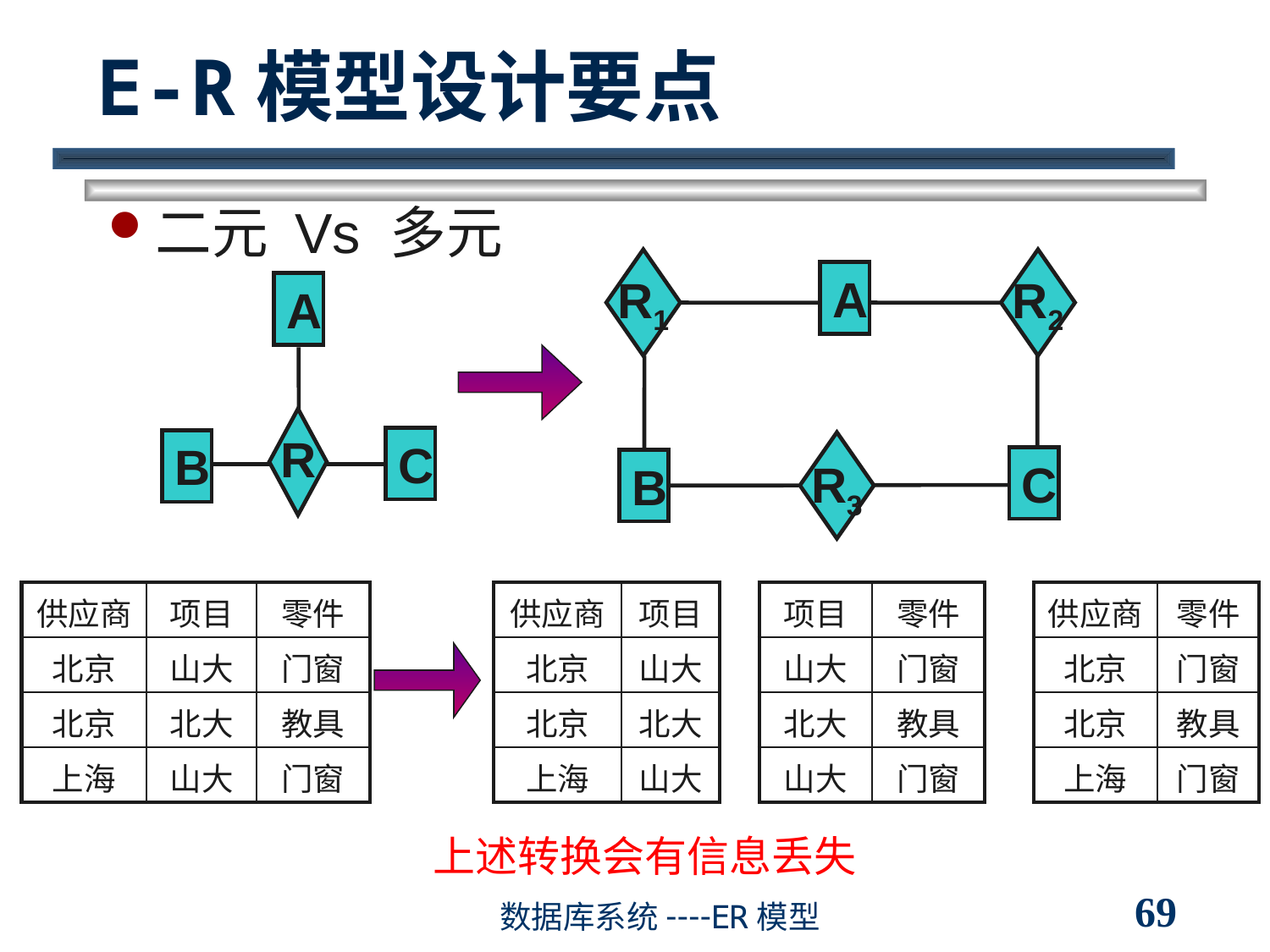

# E-R模型设计要点
二元 Vs 多元
R1
R2
A

R3
C
B

A

R
C
B

| 供应商 | 项目 | 零件 |
| --- | --- | --- |
| 北京 | 山大 | 门窗 |
| 北京 | 北大 | 教具 |
| 上海 | 山大 | 门窗 |
| 供应商 | 项目 |
| --- | --- |
| 北京 | 山大 |
| 北京 | 北大 |
| 上海 | 山大 |
| 项目 | 零件 |
| --- | --- |
| 山大 | 门窗 |
| 北大 | 教具 |
| 山大 | 门窗 |
| 供应商 | 零件 |
| --- | --- |
| 北京 | 门窗 |
| 北京 | 教具 |
| 上海 | 门窗 |

上述转换会有信息丢失
69
数据库系统----ER模型